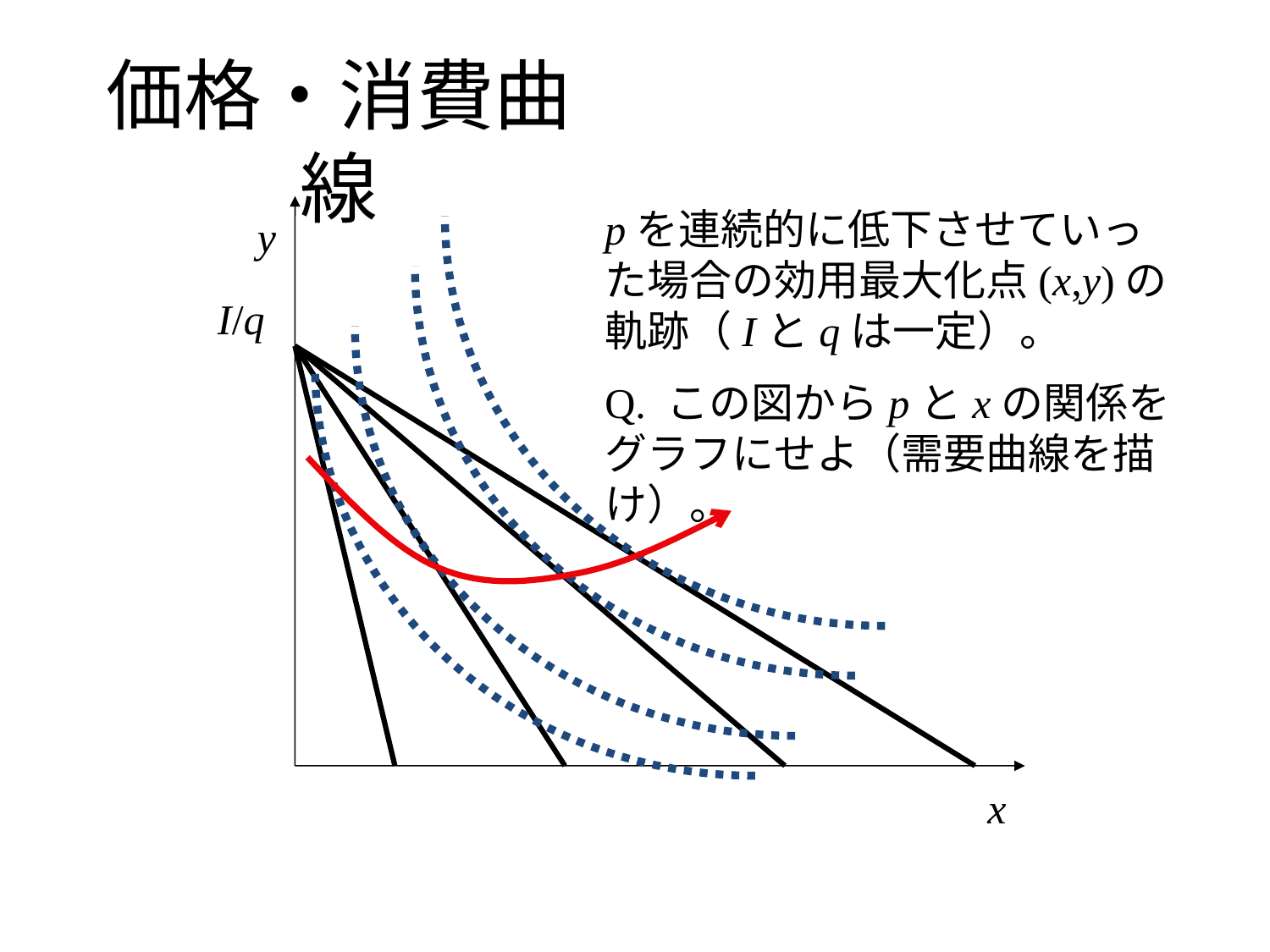

# 価格・消費曲線

pを連続的に低下させていった場合の効用最大化点(x,y)の軌跡（Iとqは一定）。
Q. この図からpとxの関係をグラフにせよ（需要曲線を描け）。
y

I/q

x